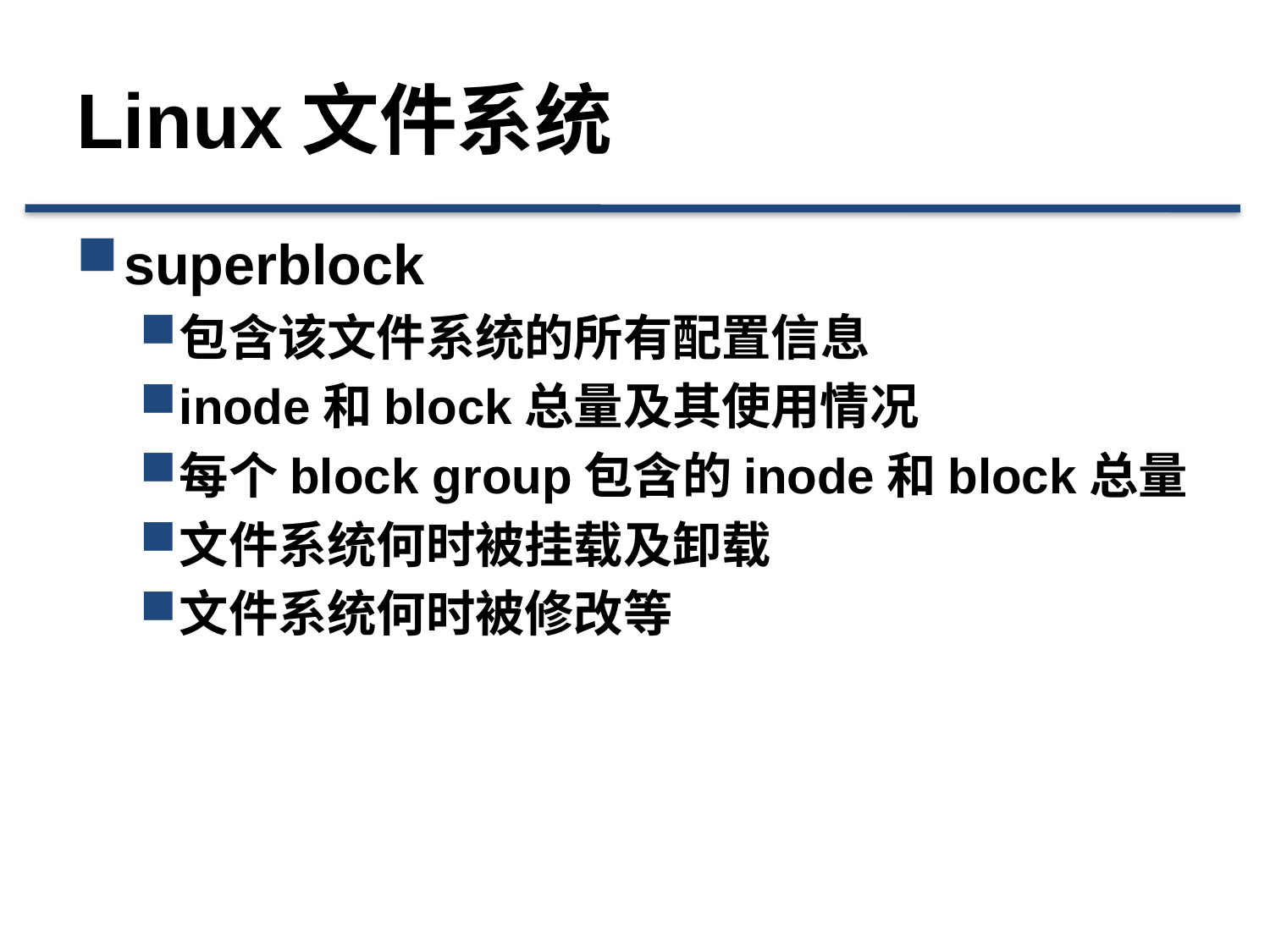

# Linux文件系统
superblock
包含该文件系统的所有配置信息
inode和block总量及其使用情况
每个block group包含的inode和block总量
文件系统何时被挂载及卸载
文件系统何时被修改等